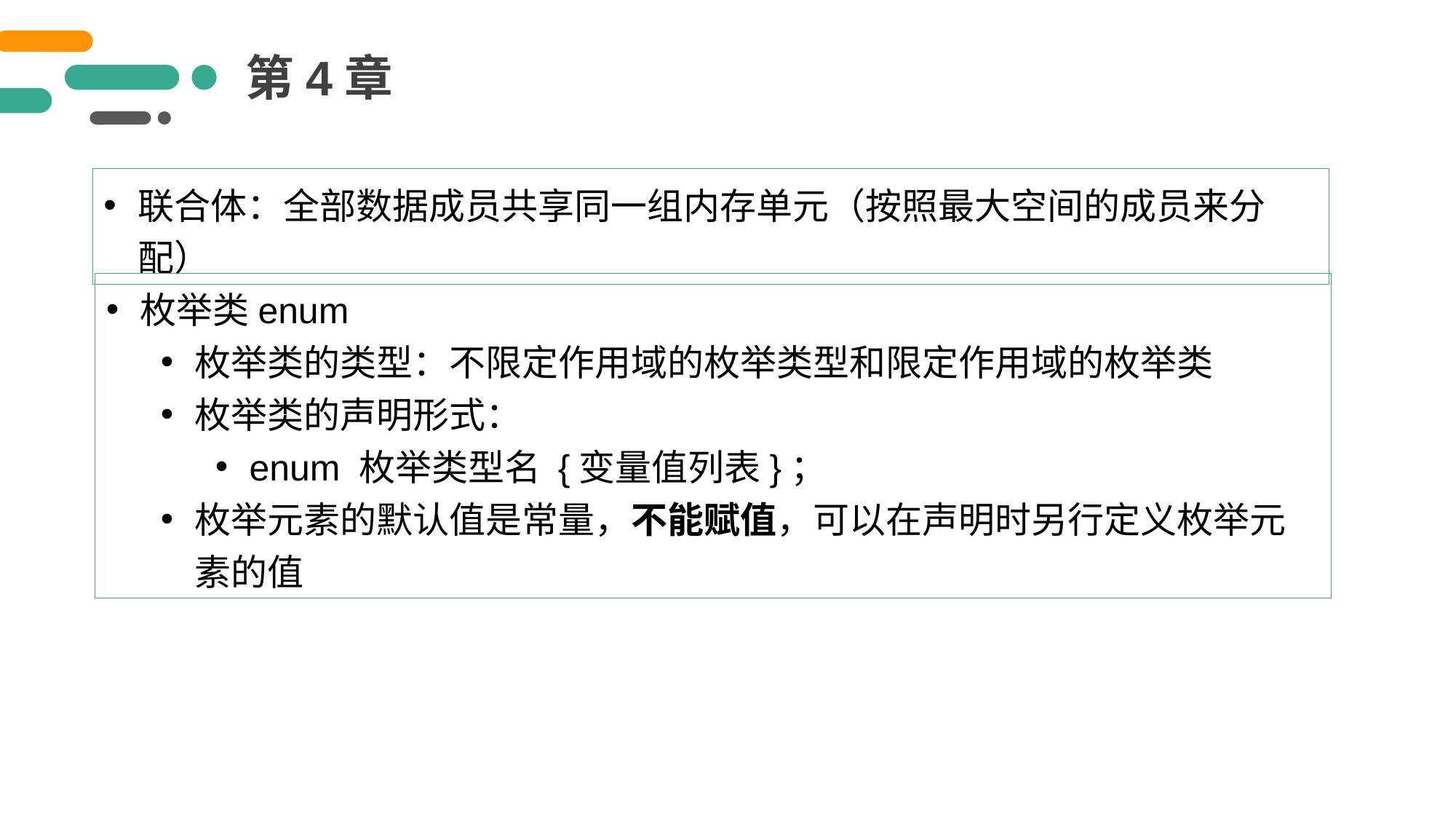

第4章
联合体：全部数据成员共享同一组内存单元（按照最大空间的成员来分配）
枚举类enum
枚举类的类型：不限定作用域的枚举类型和限定作用域的枚举类
枚举类的声明形式：
enum 枚举类型名 {变量值列表}；
枚举元素的默认值是常量，不能赋值，可以在声明时另行定义枚举元素的值